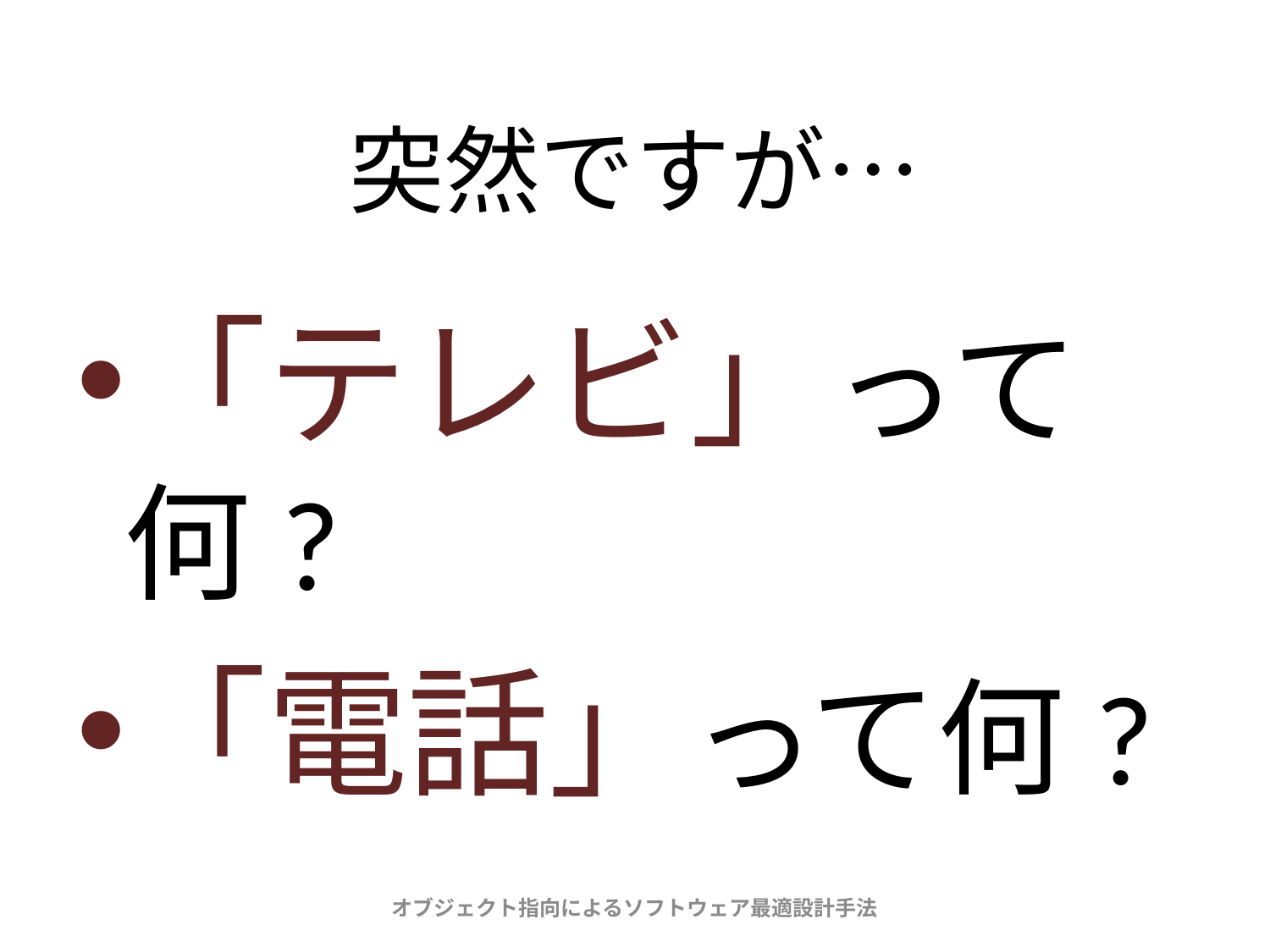

# 突然ですが…
「テレビ」って何?
「電話」って何?
オブジェクト指向によるソフトウェア最適設計手法